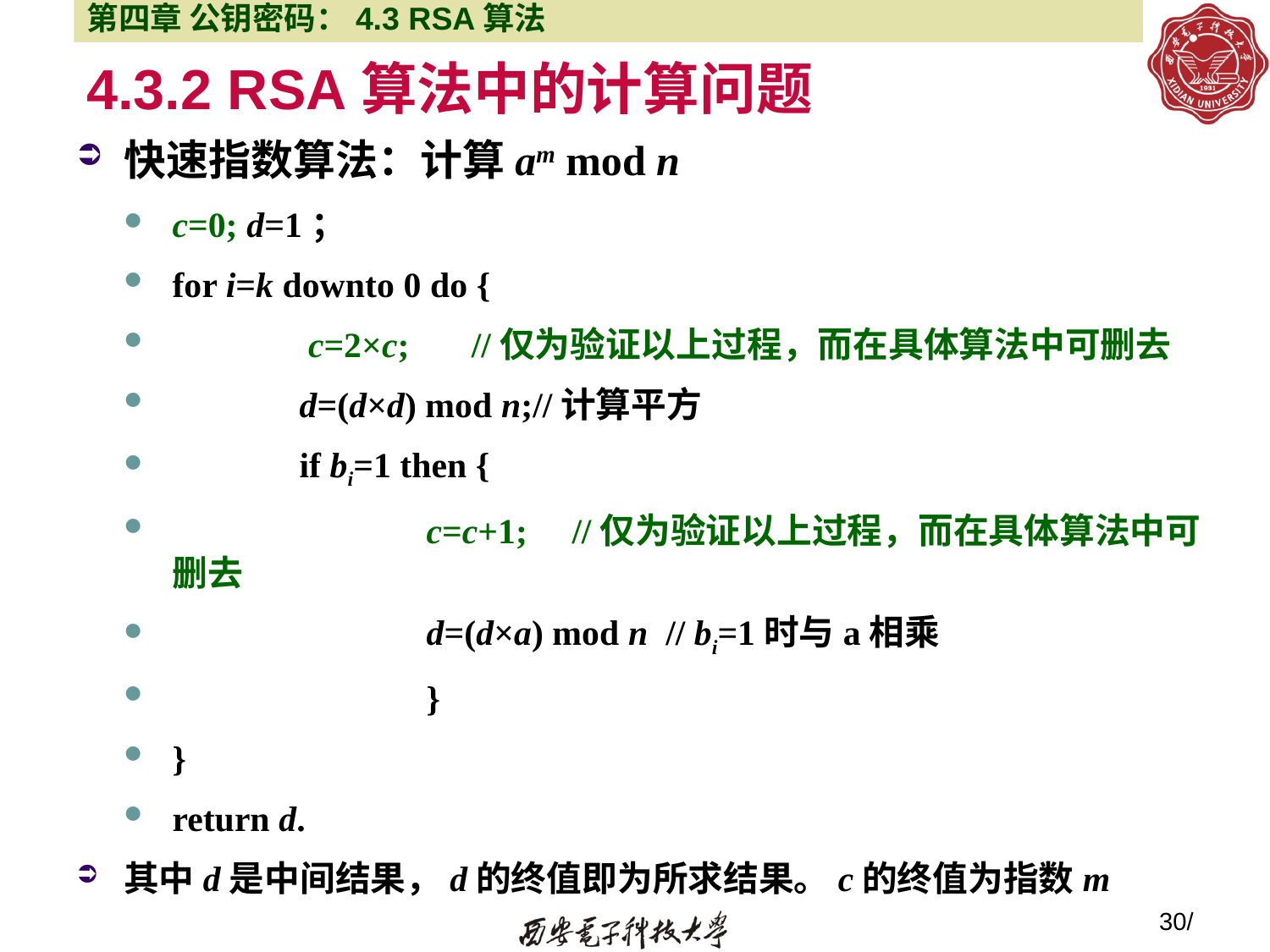

第四章 公钥密码：4.3 RSA算法
# 4.3.2 RSA算法中的计算问题
快速指数算法：计算am mod n
c=0; d=1；
for i=k downto 0 do {
	 c=2×c;       //仅为验证以上过程，而在具体算法中可删去
	d=(d×d) mod n;//计算平方
	if bi=1 then {
		c=c+1;     //仅为验证以上过程，而在具体算法中可删去
		d=(d×a) mod n  // bi=1时与a相乘
		}
}
return d.
其中d是中间结果，d的终值即为所求结果。c的终值为指数m
30/